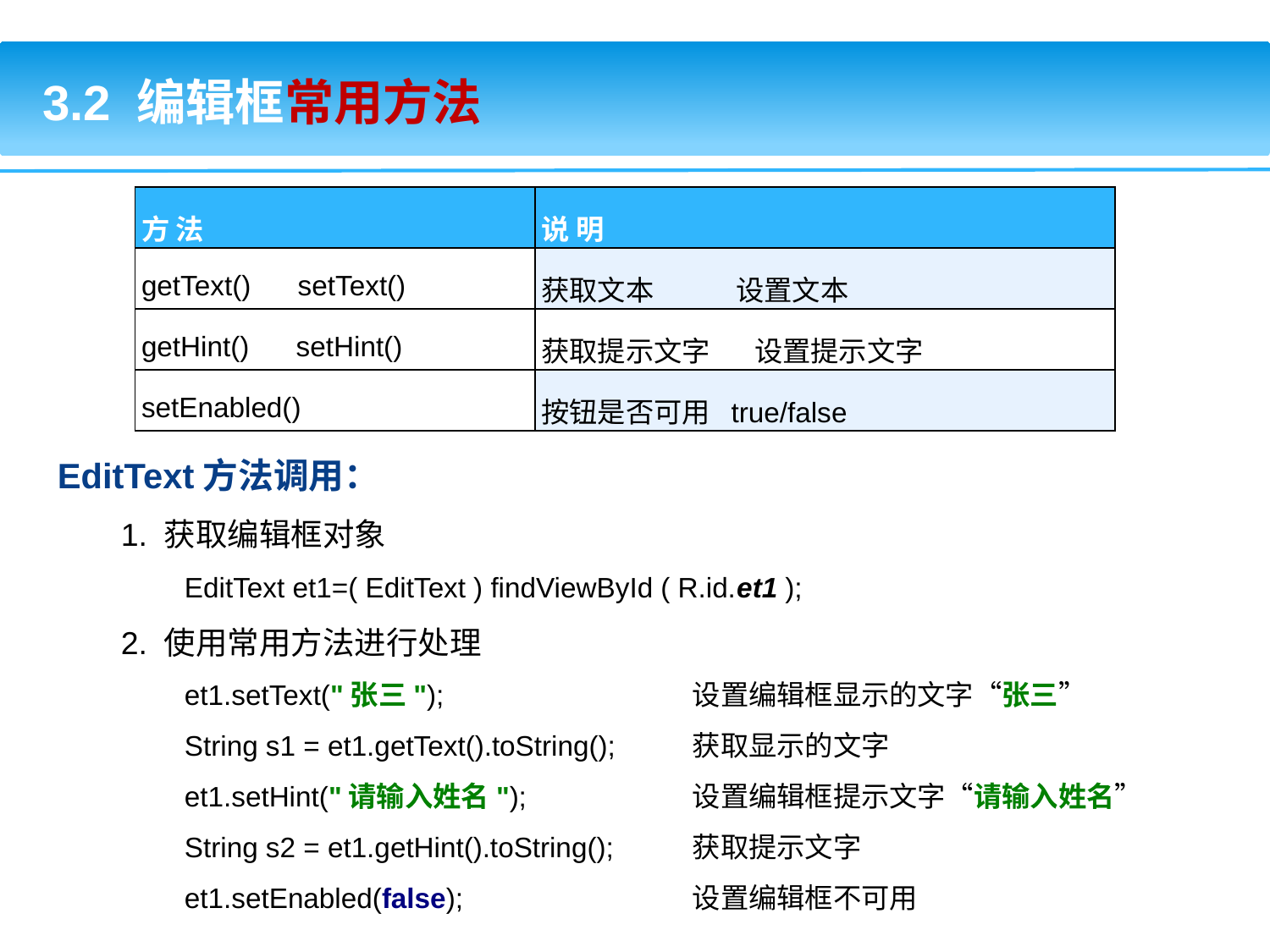

3.2 编辑框常用方法
| 方 法 | 说 明 |
| --- | --- |
| getText() setText() | 获取文本 设置文本 |
| getHint() setHint() | 获取提示文字 设置提示文字 |
| setEnabled() | 按钮是否可用 true/false |
EditText方法调用：
1. 获取编辑框对象
EditText et1=( EditText ) findViewById ( R.id.et1 );
2. 使用常用方法进行处理
et1.setText("张三");		设置编辑框显示的文字“张三”
String s1 = et1.getText().toString();	获取显示的文字
et1.setHint("请输入姓名");		设置编辑框提示文字“请输入姓名”
String s2 = et1.getHint().toString();	获取提示文字
et1.setEnabled(false);		设置编辑框不可用